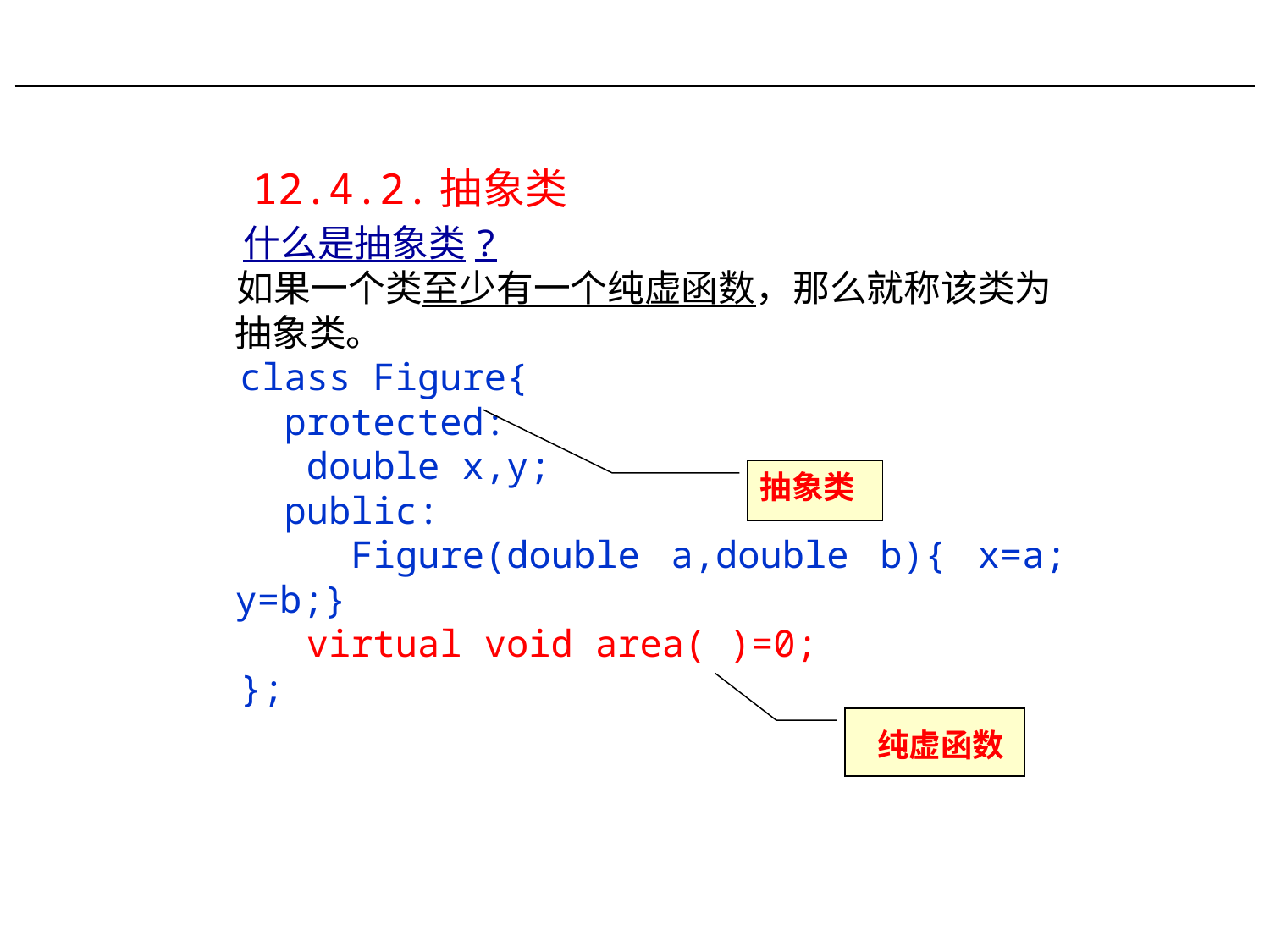

#
  12.4.2.抽象类
    什么是抽象类?
    如果一个类至少有一个纯虚函数，那么就称该类为抽象类。
  class Figure{
    protected:
     double x,y;
    public:
     Figure(double a,double b){ x=a; y=b;}
     virtual void area( )=0;
  };
抽象类
 纯虚函数
305